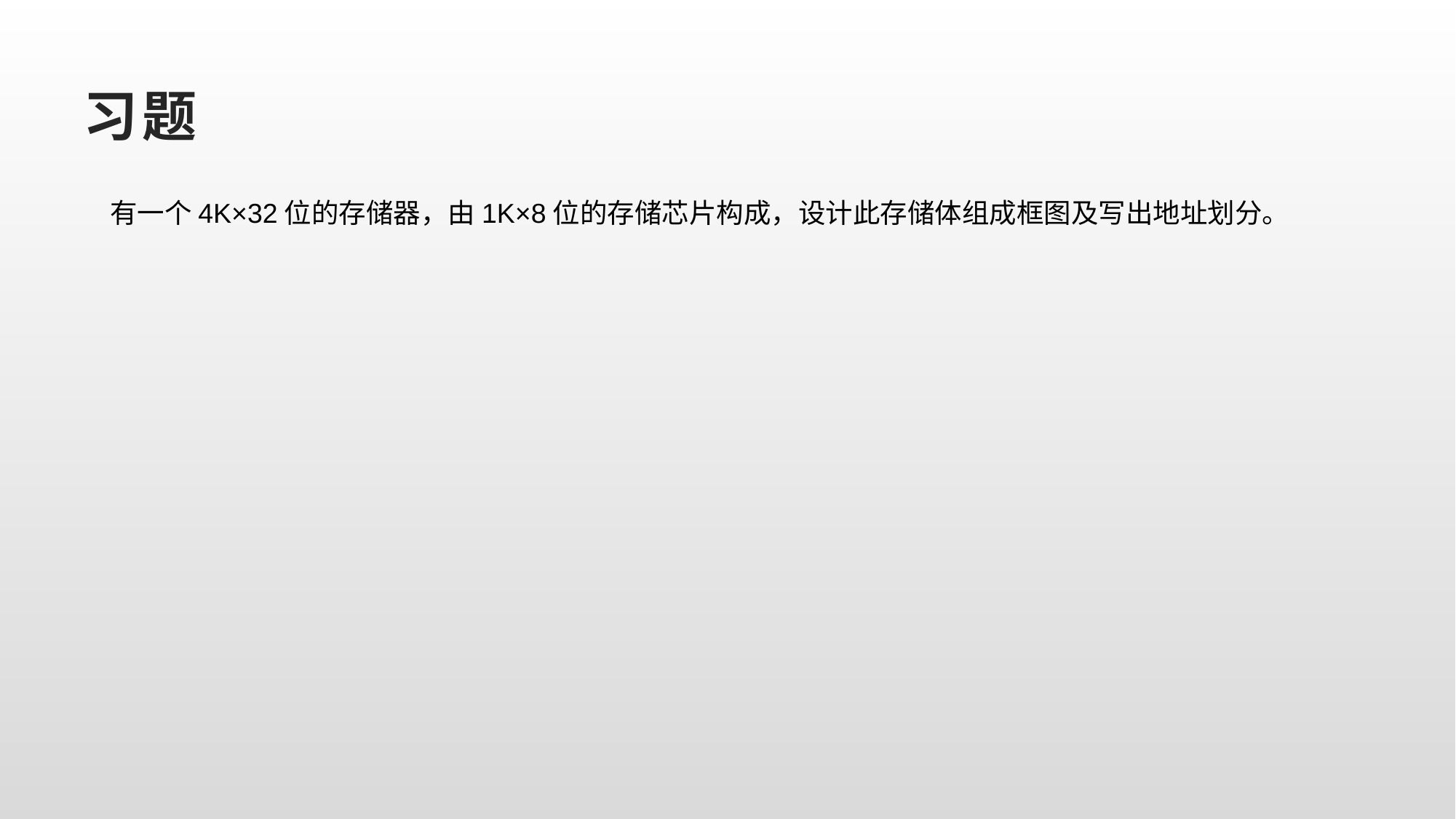

# 习题
有一个4K×32位的存储器，由1K×8位的存储芯片构成，设计此存储体组成框图及写出地址划分。